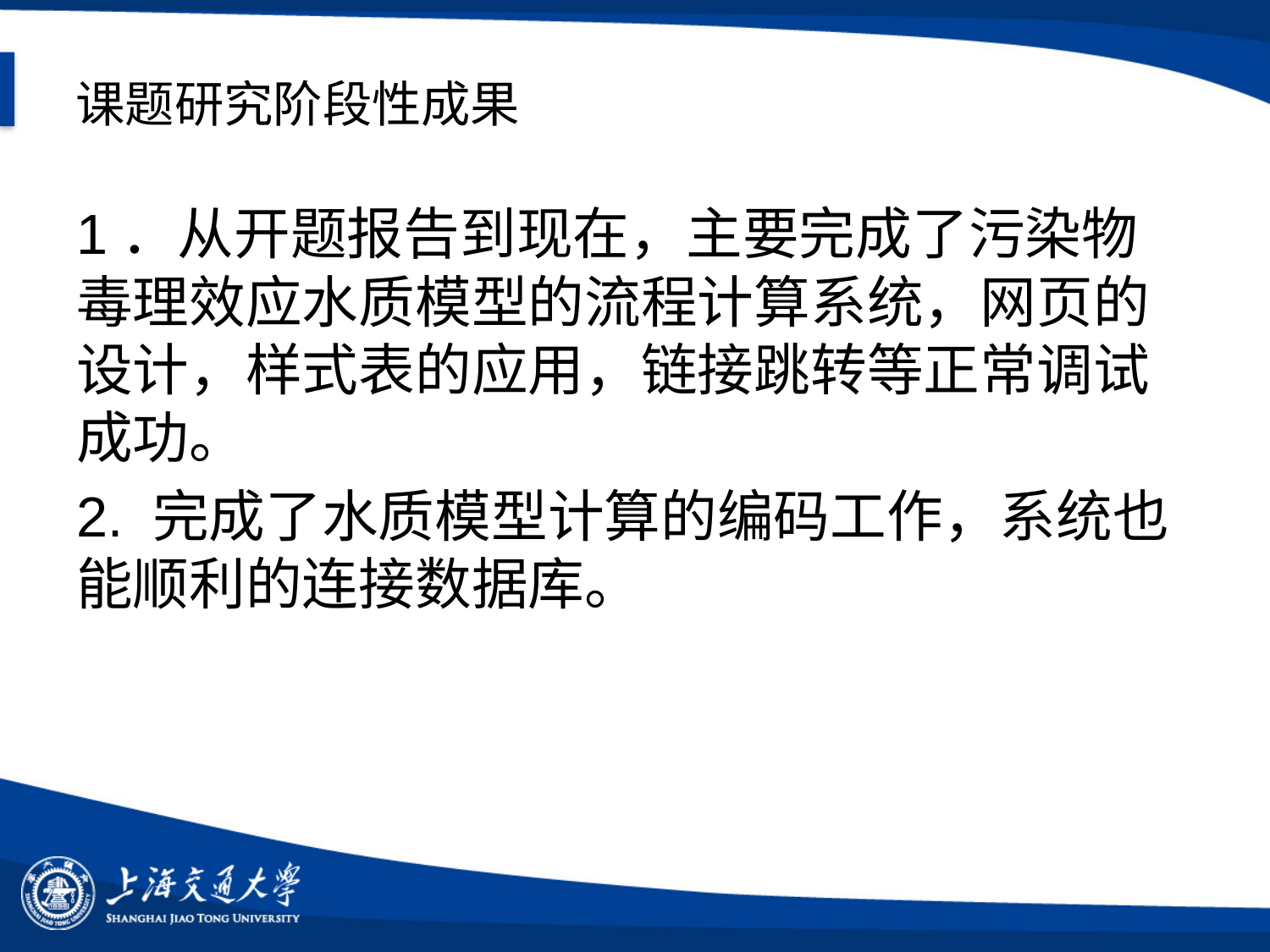

# 课题研究阶段性成果
1．从开题报告到现在，主要完成了污染物毒理效应水质模型的流程计算系统，网页的设计，样式表的应用，链接跳转等正常调试成功。
2. 完成了水质模型计算的编码工作，系统也能顺利的连接数据库。